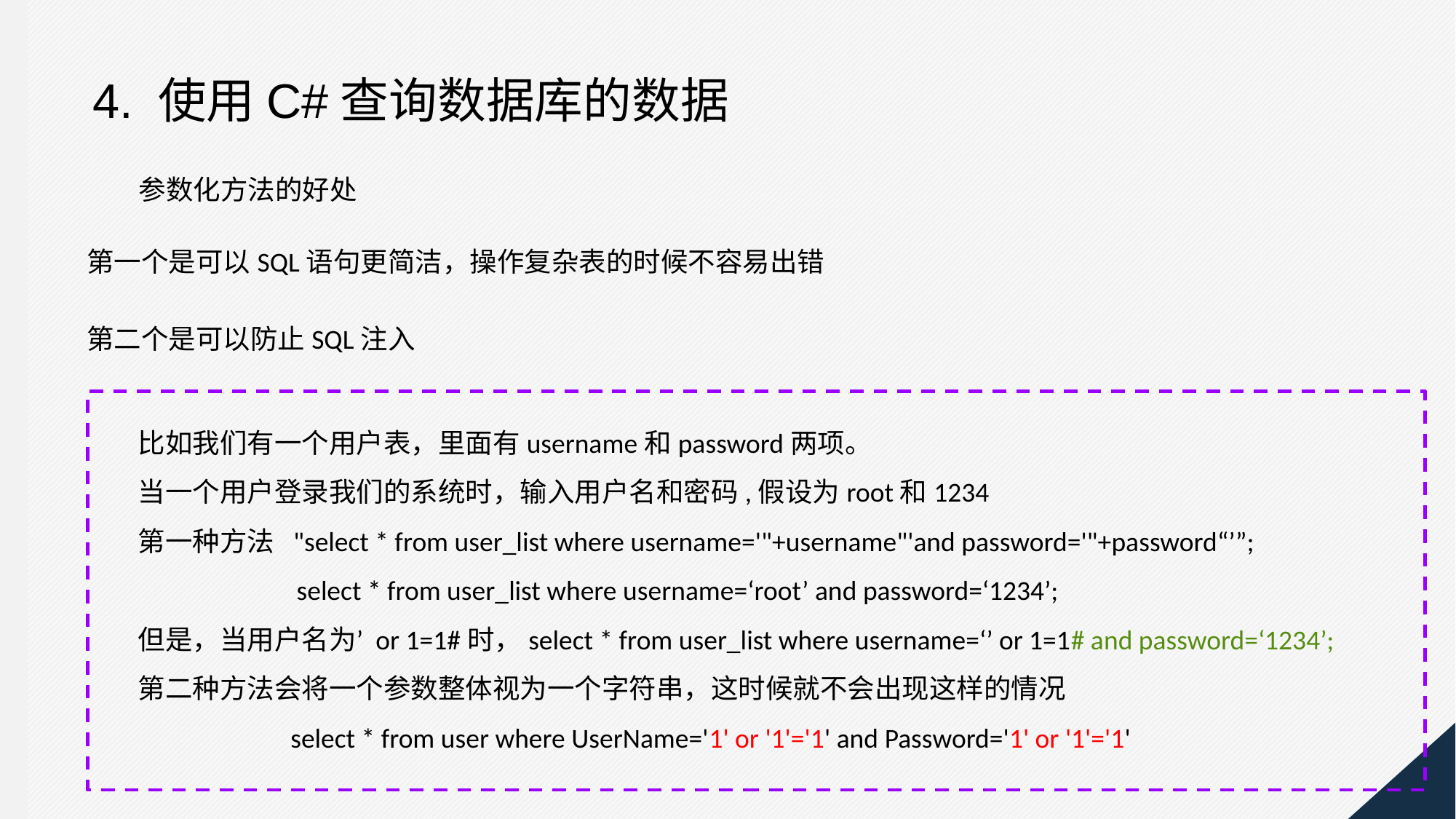

4. 使用C#查询数据库的数据
参数化方法的好处
第一个是可以SQL语句更简洁，操作复杂表的时候不容易出错
第二个是可以防止SQL注入

比如我们有一个用户表，里面有username和password两项。
当一个用户登录我们的系统时，输入用户名和密码,假设为root和1234
第一种方法  "select * from user_list where username='"+username"'and password='"+password“’”;
	        select * from user_list where username=‘root’ and password=‘1234’;
但是，当用户名为’ or 1=1#时，select * from user_list where username=‘’ or 1=1# and password=‘1234’;
第二种方法会将一个参数整体视为一个字符串，这时候就不会出现这样的情况
	       select * from user where UserName='1' or '1'='1' and Password='1' or '1'='1'
29